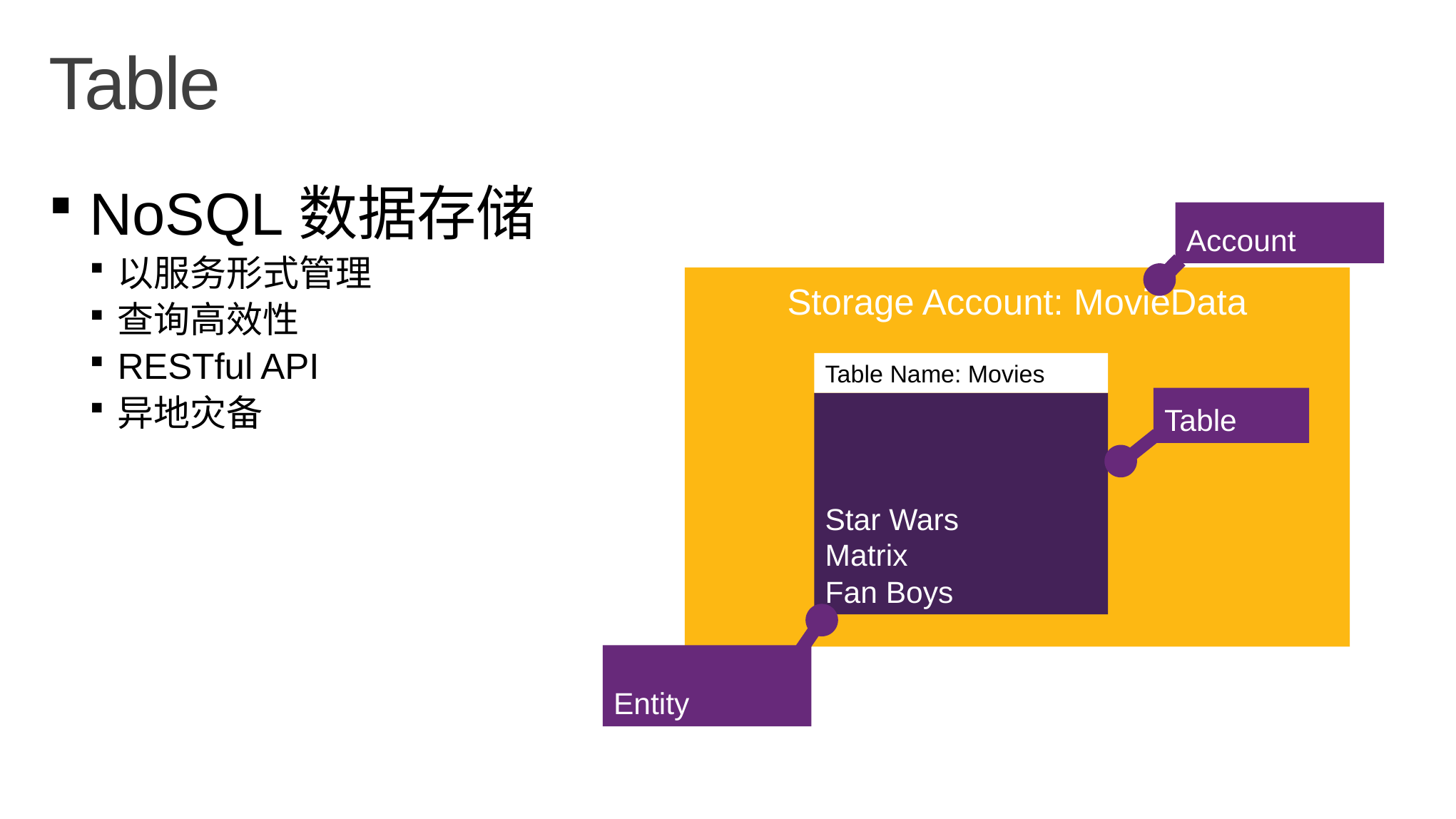

# Table
NoSQL数据存储
以服务形式管理
查询高效性
RESTful API
异地灾备
Account

Storage Account: MovieData
Table Name: Movies
Table
Star Wars
Matrix
Fan Boys

Entity